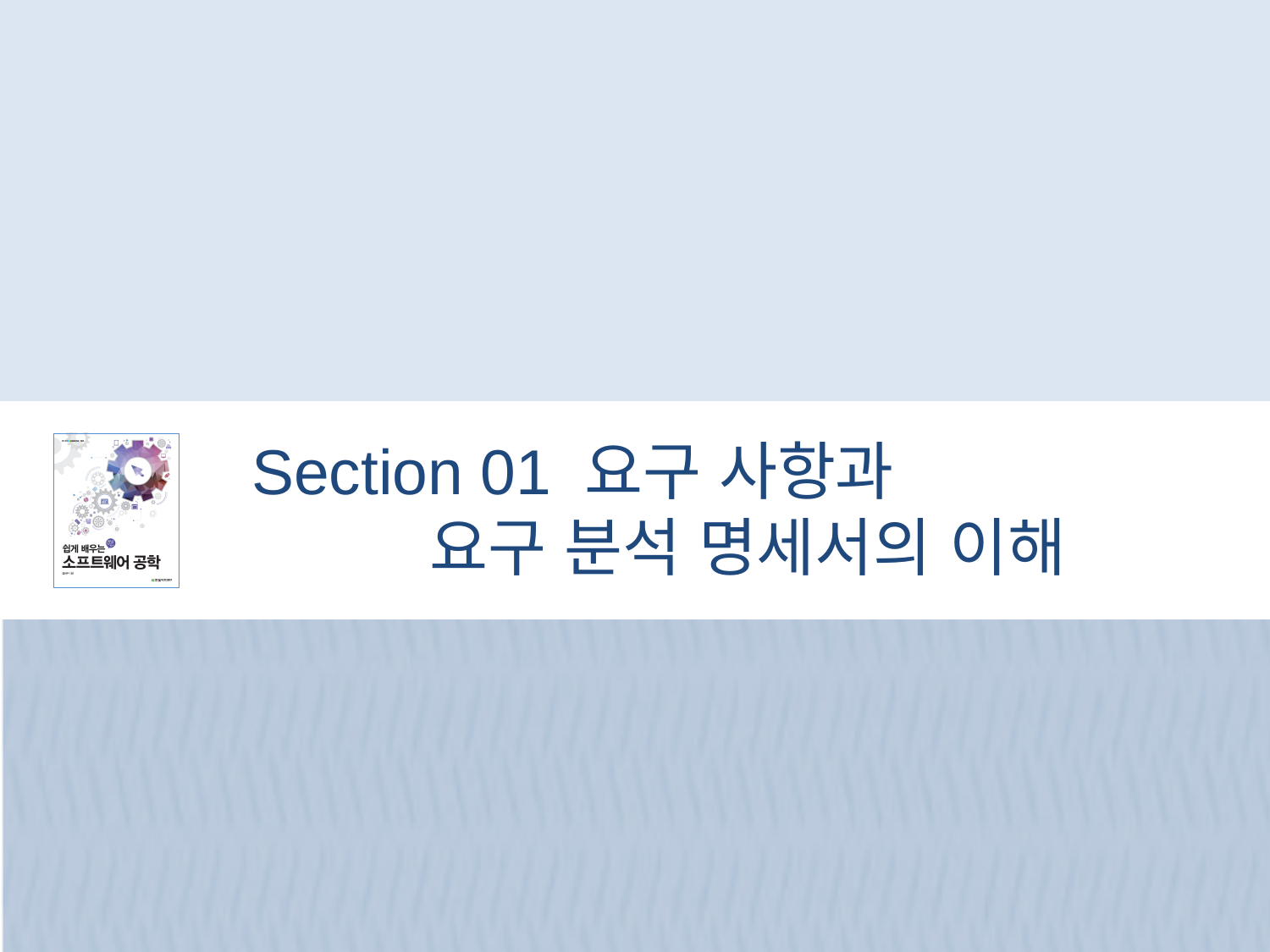

# Section 01 요구 사항과 요구 분석 명세서의 이해